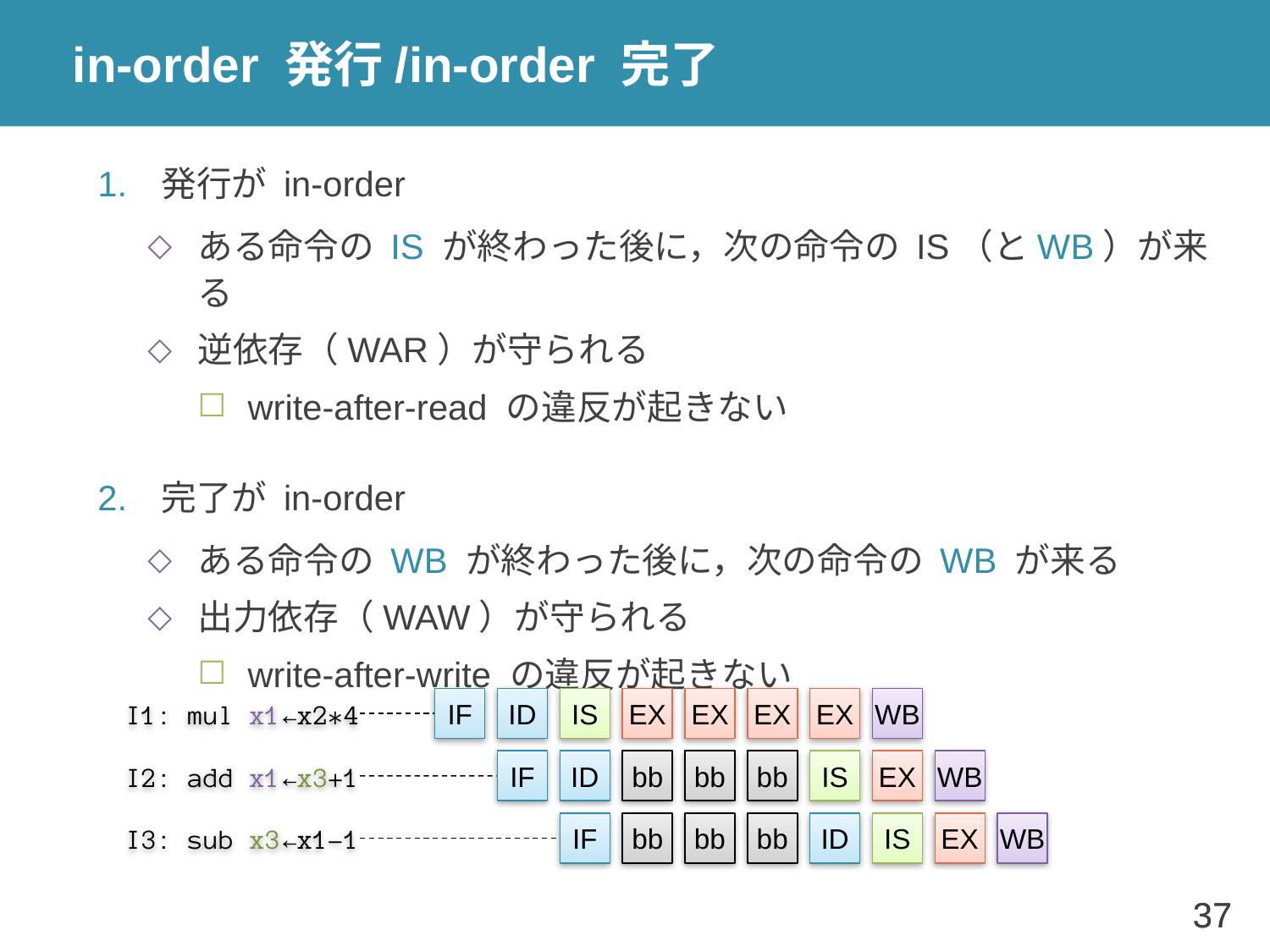

# in-order 発行/in-order 完了
発行が in-order
ある命令の IS が終わった後に，次の命令の IS（とWB）が来る
逆依存（WAR）が守られる
write-after-read の違反が起きない
完了が in-order
ある命令の WB が終わった後に，次の命令の WB が来る
出力依存（WAW）が守られる
write-after-write の違反が起きない
I1: mul x1←x2*4
IF
ID
IS
EX
EX
EX
EX
WB
I2: add x1←x3+1
IF
ID
bb
bb
bb
IS
EX
WB
I3: sub x3←x1-1
IF
bb
bb
bb
ID
IS
EX
WB